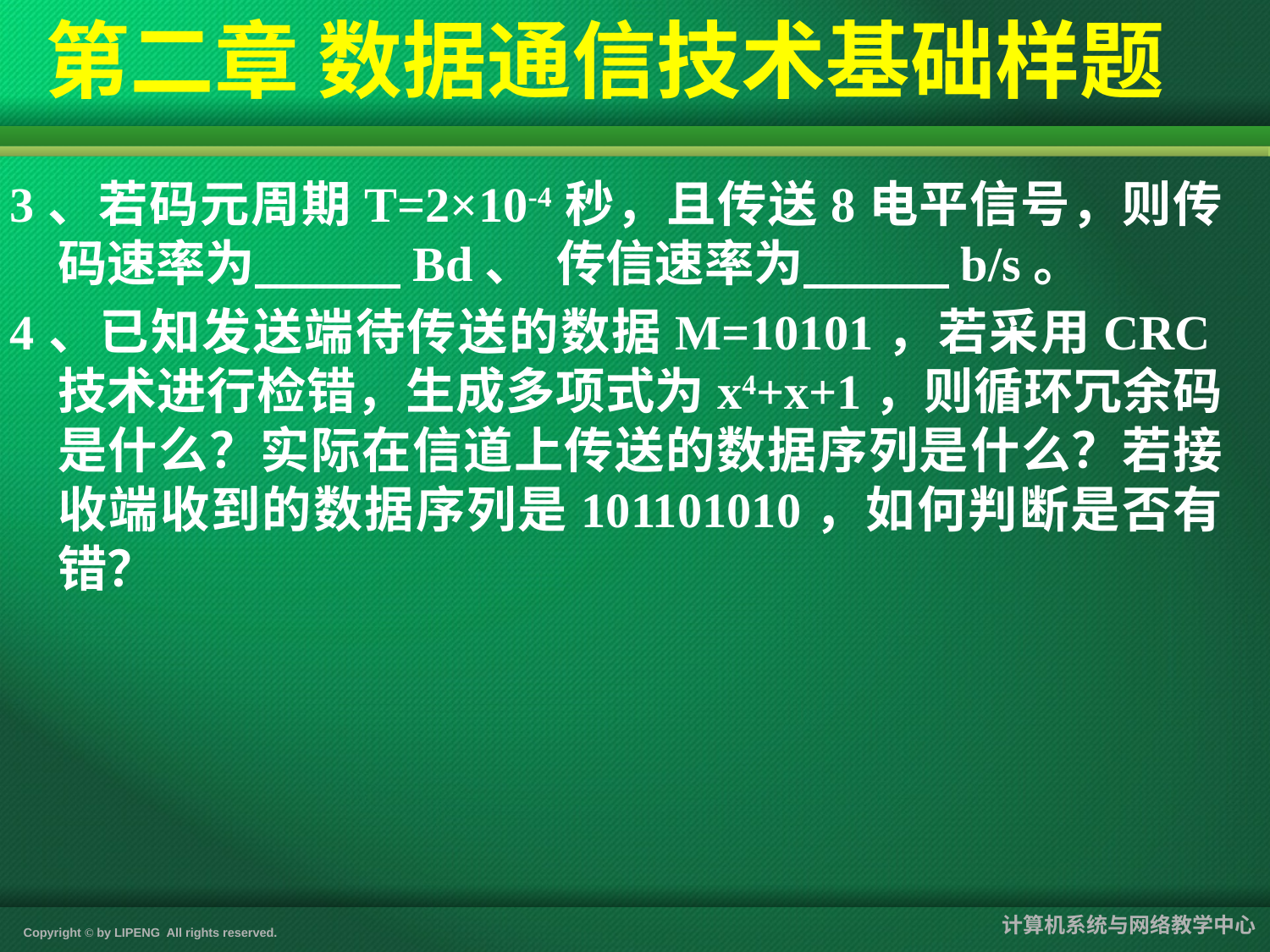

#
第二章 数据通信技术基础样题
3、若码元周期T=2×10-4秒，且传送8电平信号，则传码速率为             Bd、  传信速率为             b/s。
4、已知发送端待传送的数据M=10101，若采用CRC技术进行检错，生成多项式为x4+x+1，则循环冗余码是什么？实际在信道上传送的数据序列是什么？若接收端收到的数据序列是101101010，如何判断是否有错？